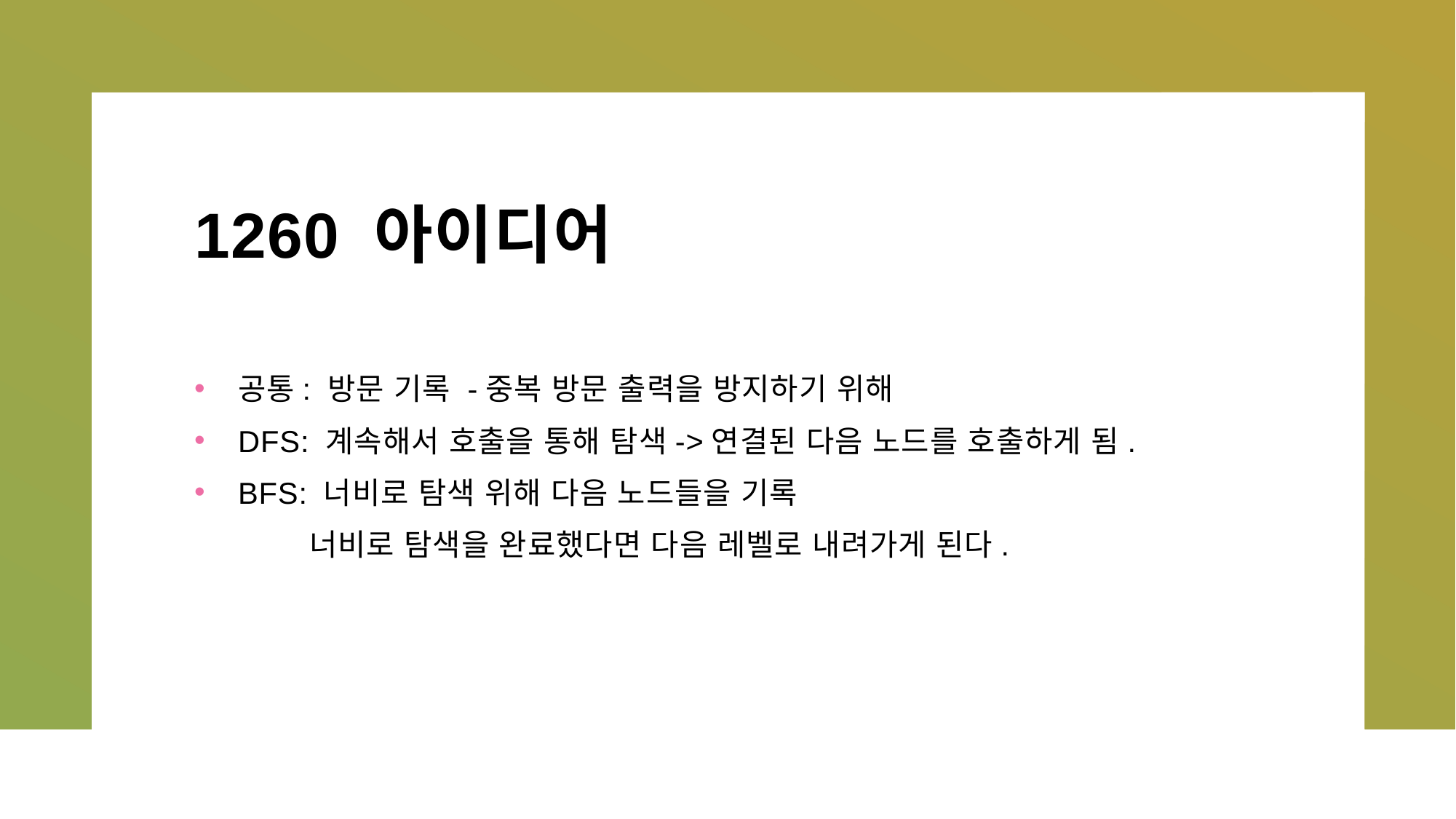

# 1260 아이디어
공통: 방문 기록 -중복 방문 출력을 방지하기 위해
DFS: 계속해서 호출을 통해 탐색->연결된 다음 노드를 호출하게 됨.
BFS: 너비로 탐색 위해 다음 노드들을 기록
       너비로 탐색을 완료했다면 다음 레벨로 내려가게 된다.